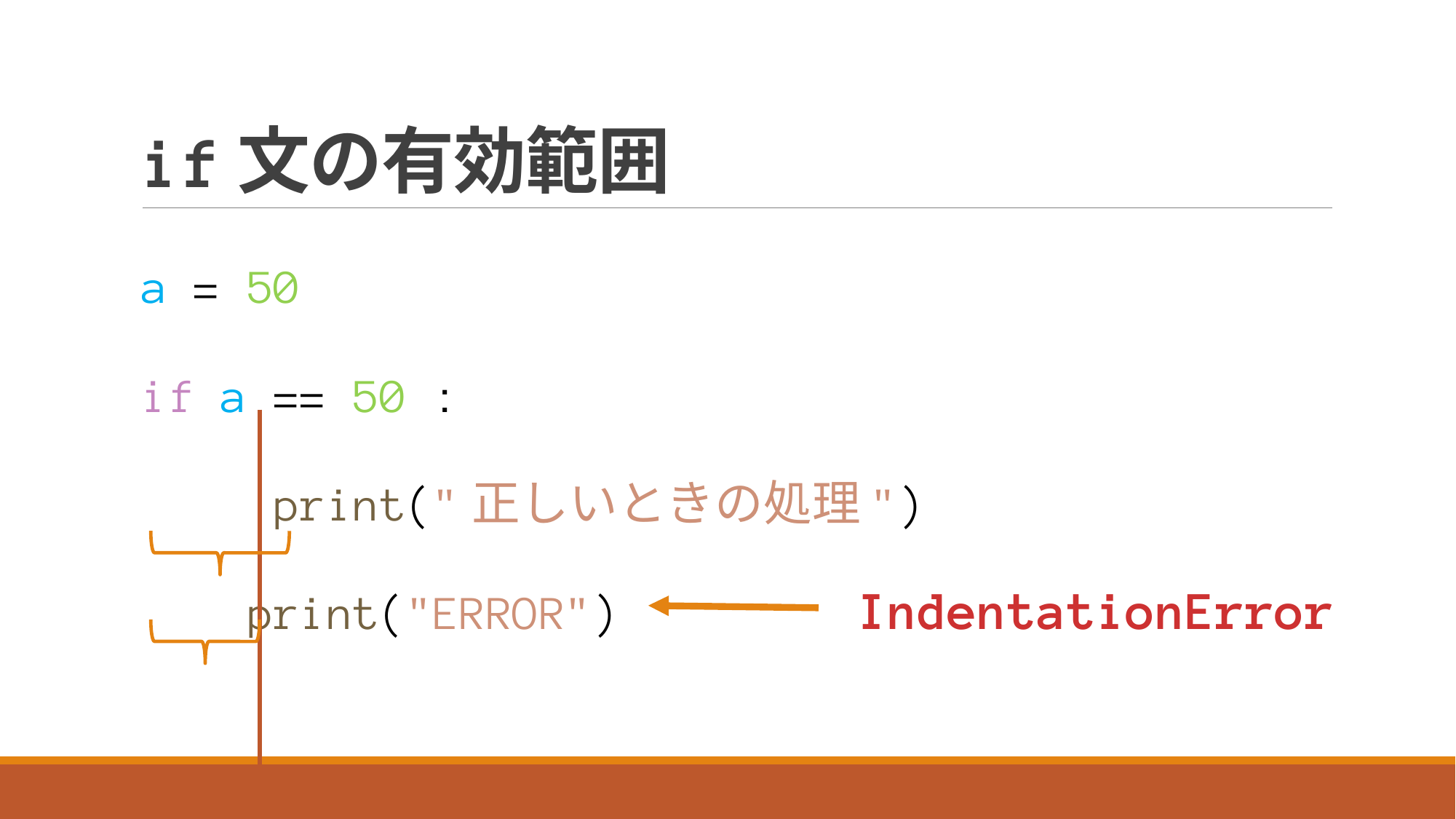

# if文の有効範囲
a = 50
if a == 50 :
     print("正しいときの処理")
    print("ERROR")

IndentationError